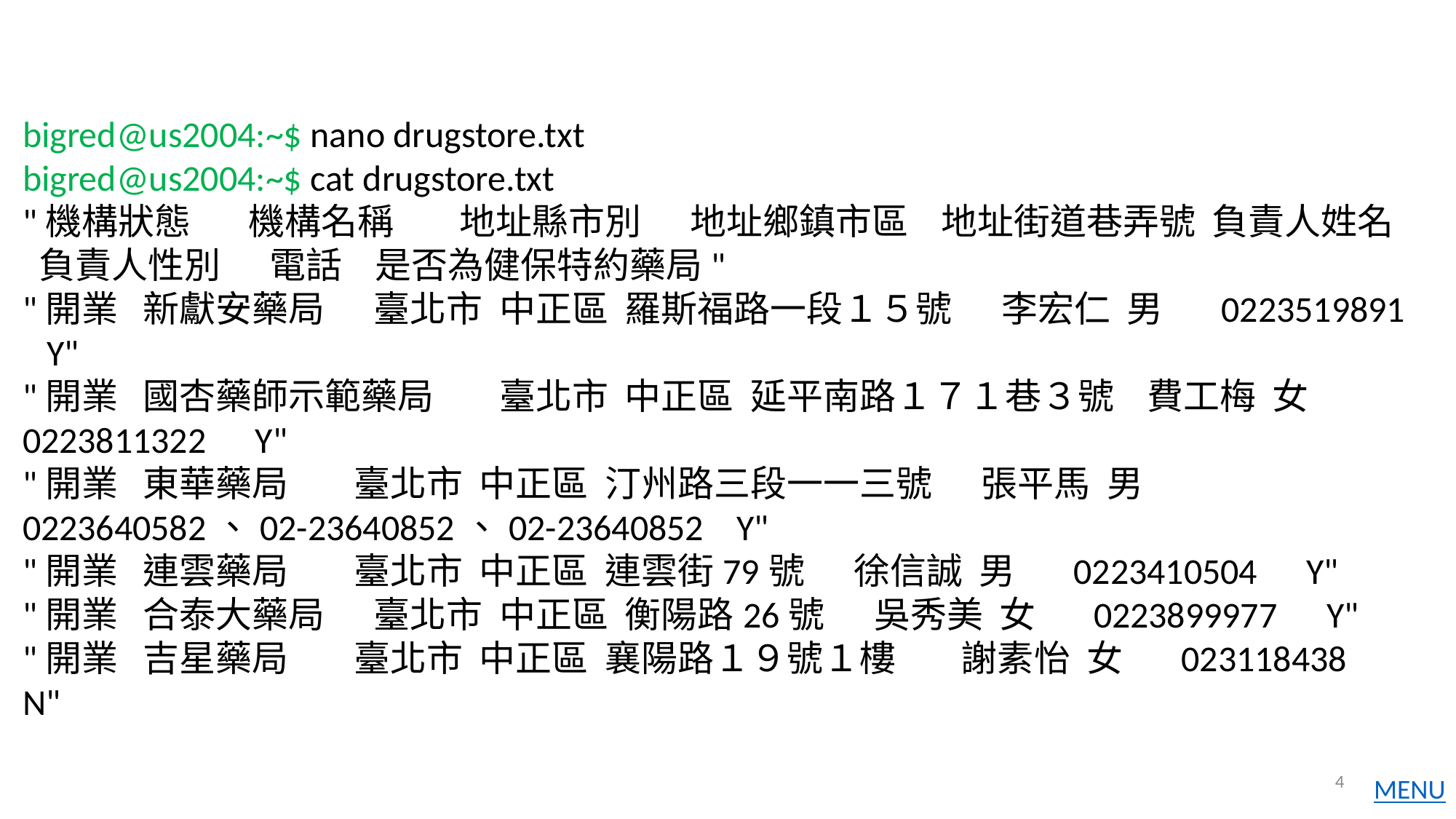

bigred@us2004:~$ nano drugstore.txt
bigred@us2004:~$ cat drugstore.txt
"機構狀態       機構名稱        地址縣市別      地址鄉鎮市區    地址街道巷弄號  負責人姓名      負責人性別      電話    是否為健保特約藥局"
"開業   新獻安藥局      臺北市  中正區  羅斯福路一段１５號      李宏仁  男      0223519891      Y"
"開業   國杏藥師示範藥局        臺北市  中正區  延平南路１７１巷３號    費工梅  女      0223811322      Y"
"開業   東華藥局        臺北市  中正區  汀州路三段一一三號      張平馬  男      0223640582、02-23640852、02-23640852    Y"
"開業   連雲藥局        臺北市  中正區  連雲街79號      徐信誠  男      0223410504      Y"
"開業   合泰大藥局      臺北市  中正區  衡陽路26號      吳秀美  女      0223899977      Y"
"開業   吉星藥局        臺北市  中正區  襄陽路１９號１樓        謝素怡  女      023118438       N"
4